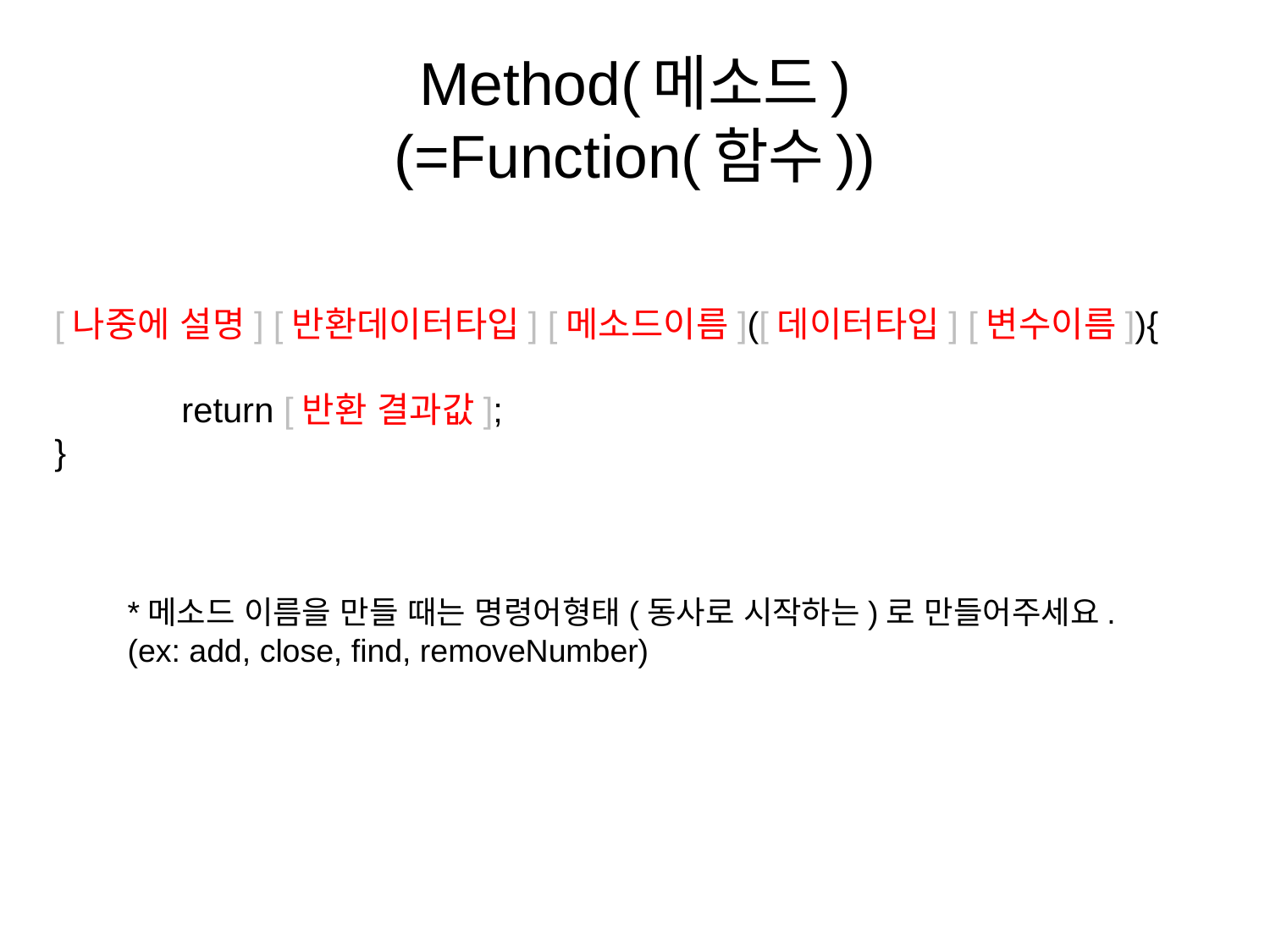

# Method(메소드) (=Function(함수))
[나중에 설명] [반환데이터타입] [메소드이름]([데이터타입] [변수이름]){

	return [반환 결과값];
}
*메소드 이름을 만들 때는 명령어형태(동사로 시작하는)로 만들어주세요.
(ex: add, close, find, removeNumber)